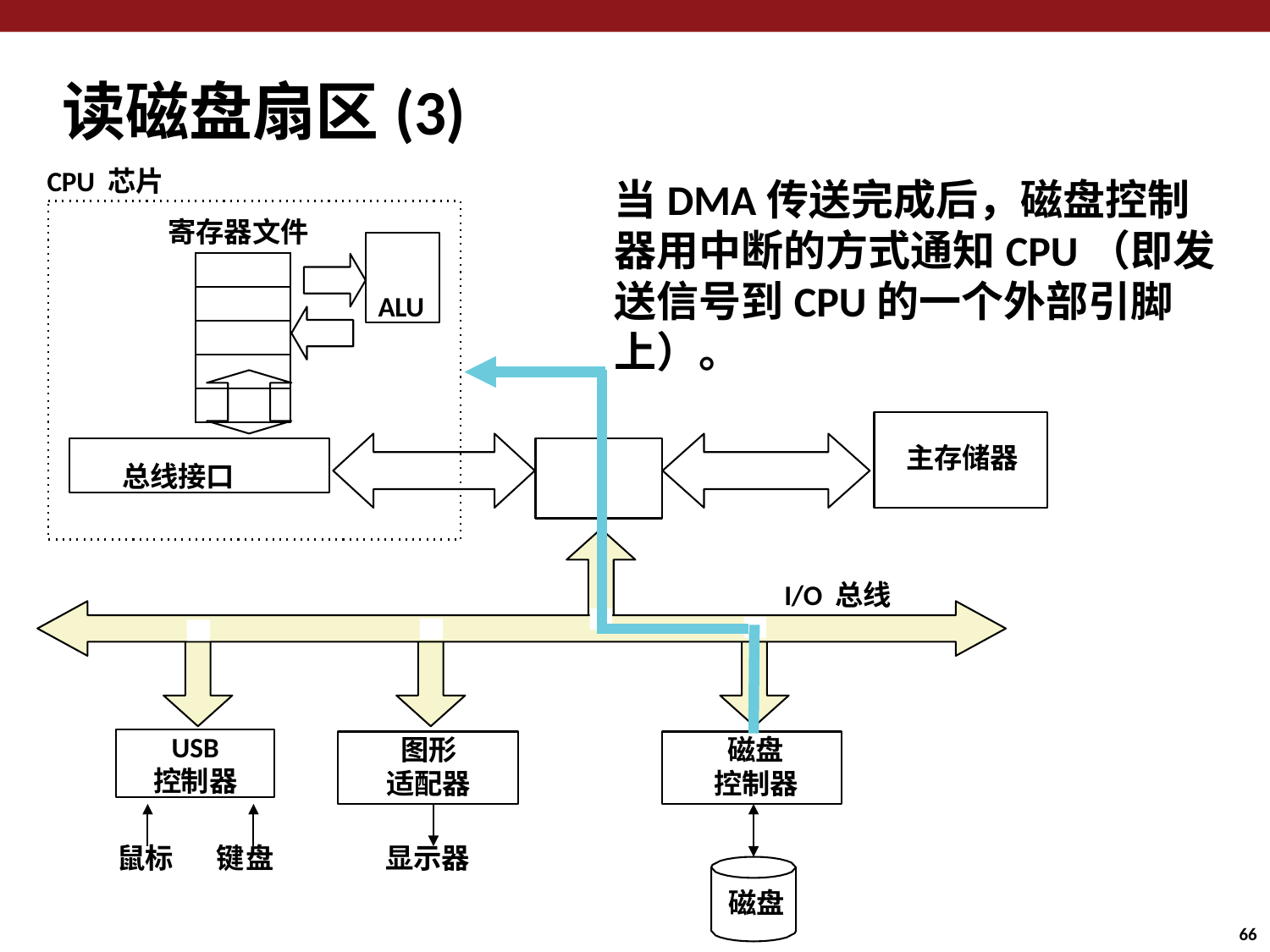

# 读磁盘扇区(3)
CPU 芯片
当DMA传送完成后，磁盘控制器用中断的方式通知CPU（即发送信号到CPU的一个外部引脚上）。

寄存器文件

ALU
|  |
| --- |
|  |
|  |
|  |
|  |

主存储器

总线接口

I/O 总线

USB
控制器

图形
适配器
磁盘
控制器

鼠标      键盘
显示器

磁盘
66